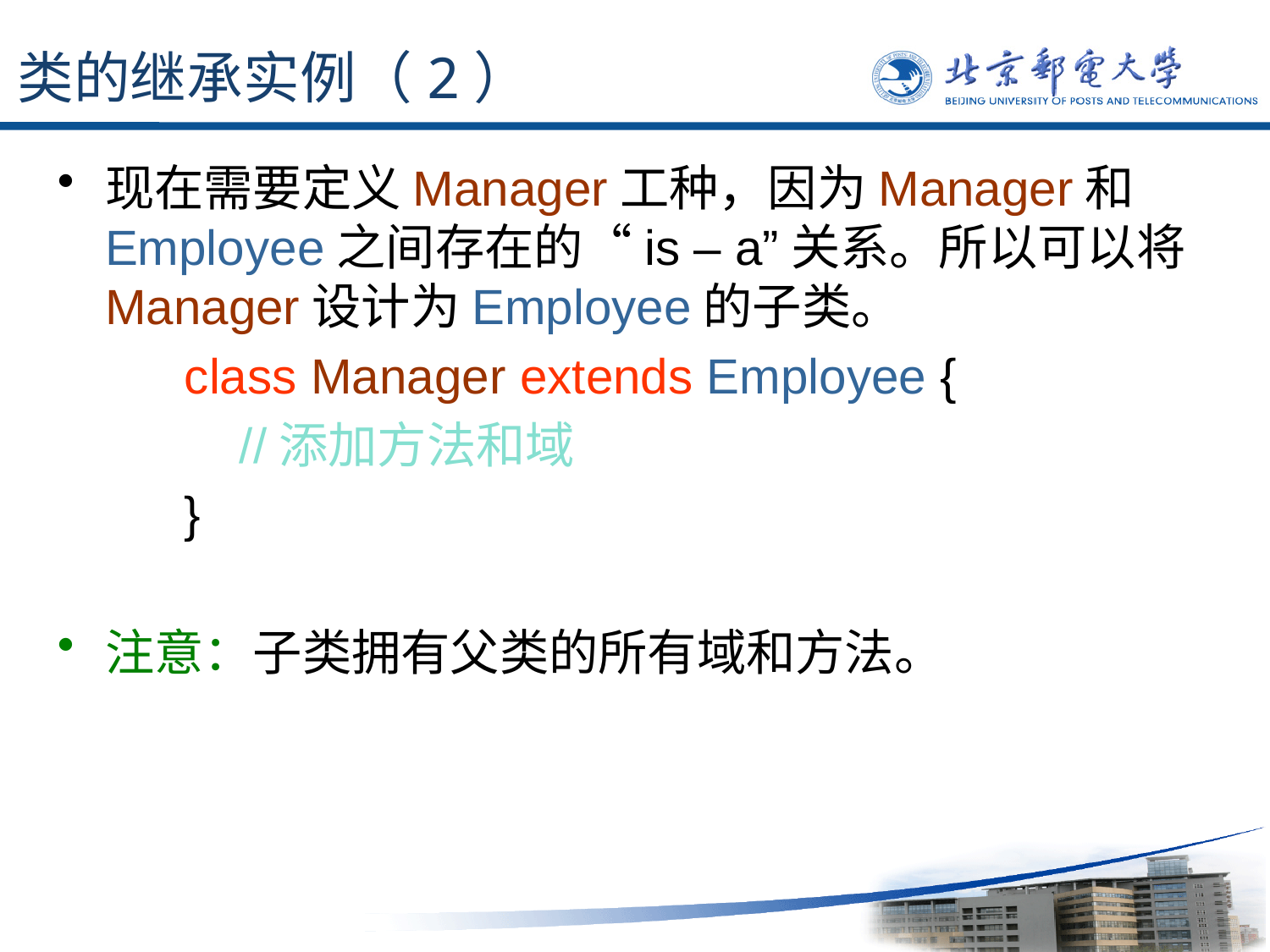

# 类的继承实例（2）
现在需要定义Manager工种，因为Manager和Employee之间存在的“is – a”关系。所以可以将Manager设计为Employee的子类。
class Manager extends Employee {
    //添加方法和域
}

注意：子类拥有父类的所有域和方法。